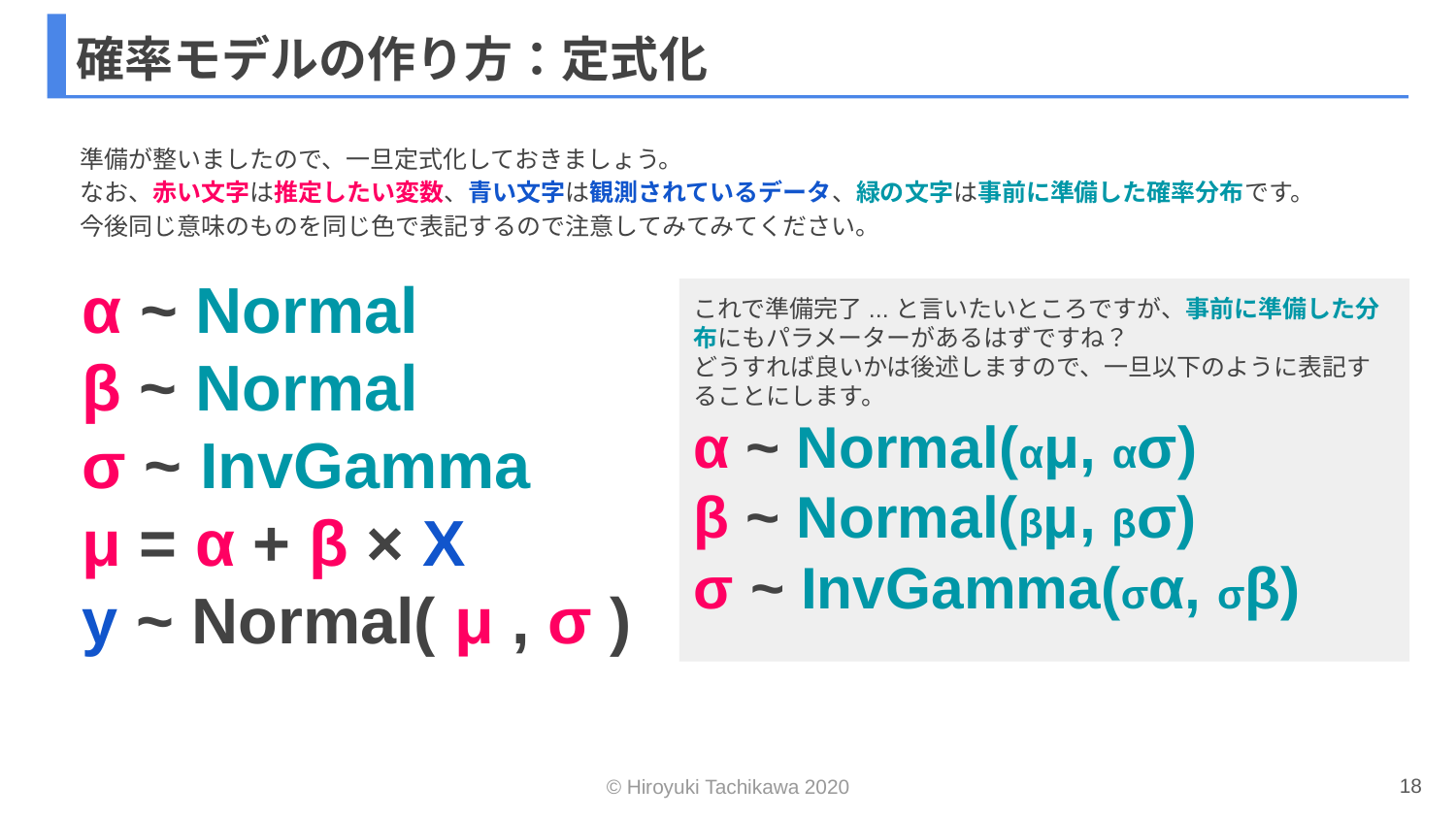

# 確率モデルの作り方：定式化
準備が整いましたので、一旦定式化しておきましょう。
なお、赤い文字は推定したい変数、青い文字は観測されているデータ、緑の文字は事前に準備した確率分布です。
今後同じ意味のものを同じ色で表記するので注意してみてみてください。
α ~ Normal
β ~ Normal
σ ~ InvGamma
μ = α + β × X
y ~ Normal( μ , σ )
これで準備完了...と言いたいところですが、事前に準備した分布にもパラメーターがあるはずですね？
どうすれば良いかは後述しますので、一旦以下のように表記することにします。
α ~ Normal(αμ, ασ)
β ~ Normal(βμ, βσ)
σ ~ InvGamma(σα, σβ)

18